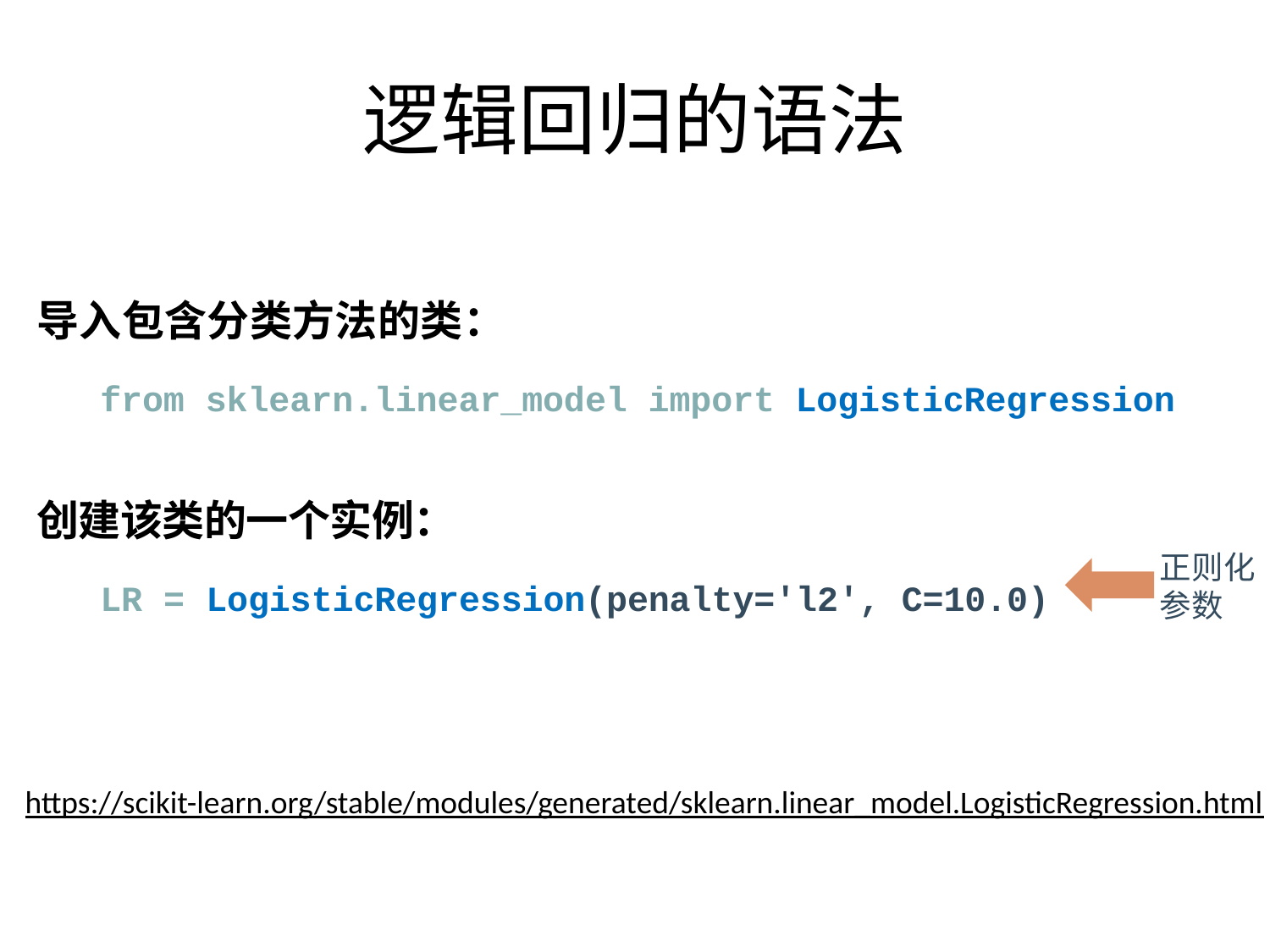

# 逻辑回归的语法
导入包含分类方法的类：
from sklearn.linear_model import LogisticRegression

创建该类的一个实例：
LR = LogisticRegression(penalty='l2', C=10.0)
正则化参数

https://scikit-learn.org/stable/modules/generated/sklearn.linear_model.LogisticRegression.html